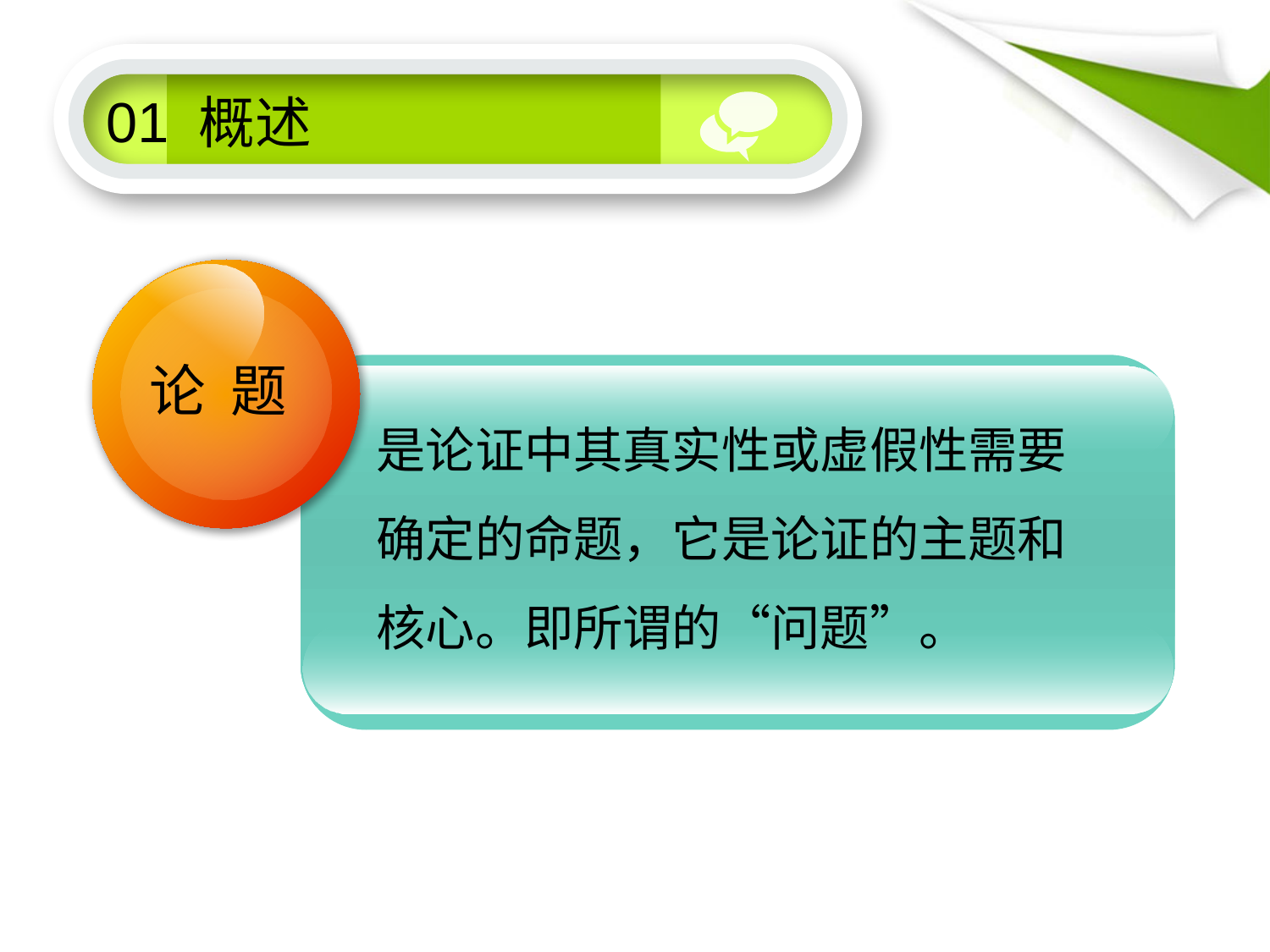

01
概述

A  —  B
B  —  A
论  题

是论证中其真实性或虚假性需要确定的命题，它是论证的主题和核心。即所谓的“问题”。